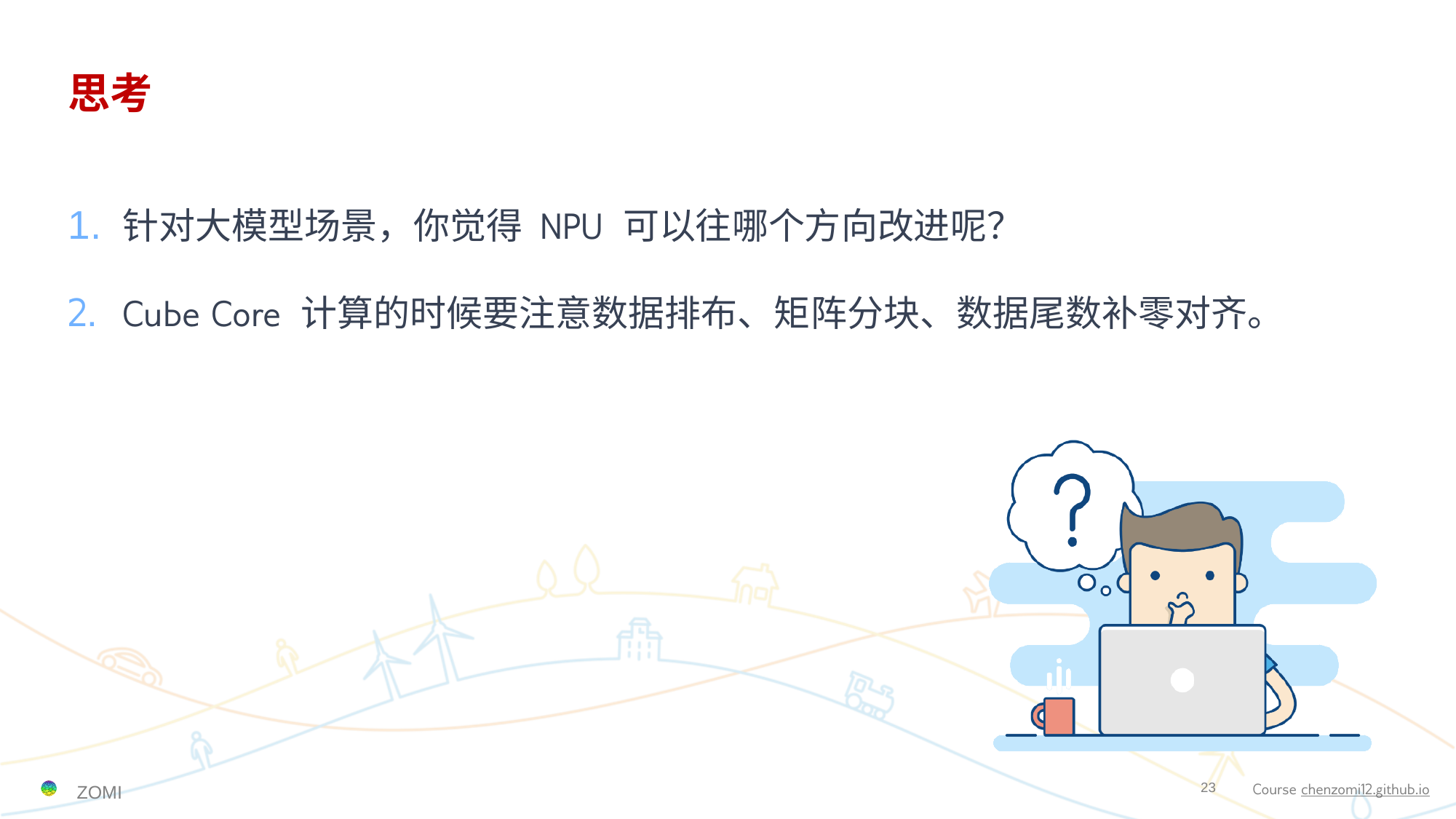

# 思考
针对大模型场景，你觉得 NPU 可以往哪个方向改进呢？
Cube Core 计算的时候要注意数据排布、矩阵分块、数据尾数补零对齐。